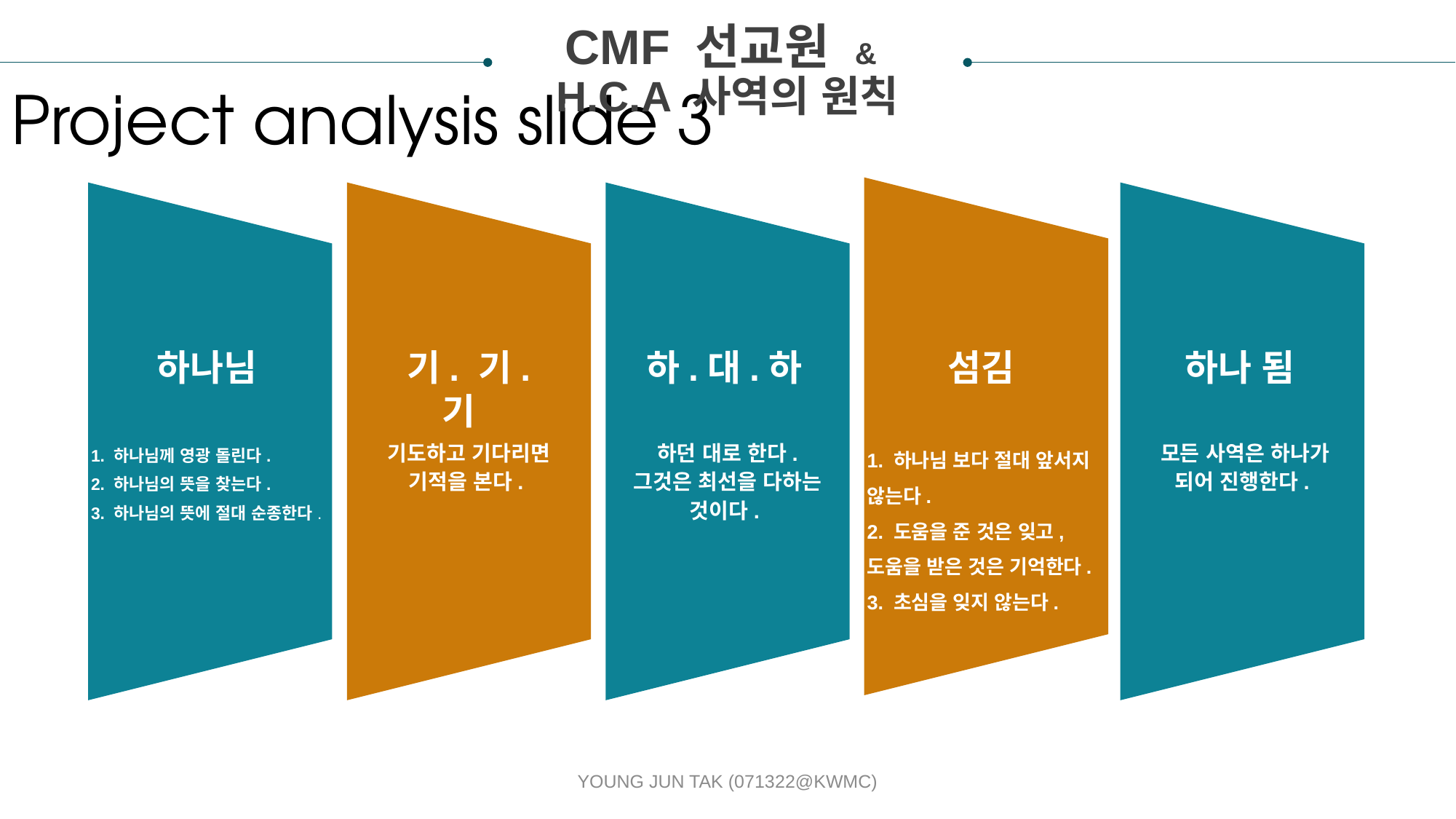

CMF 선교원 &
H.C.A 사역의 원칙
Project analysis slide 3

하나님
기. 기. 기
하.대.하
섬김
하나 됨
1. 하나님께 영광 돌린다.
2. 하나님의 뜻을 찾는다.
3. 하나님의 뜻에 절대 순종한다.
기도하고 기다리면 기적을 본다.
하던 대로 한다. 그것은 최선을 다하는 것이다.
1. 하나님 보다 절대 앞서지 않는다.
2. 도움을 준 것은 잊고, 도움을 받은 것은 기억한다.
3. 초심을 잊지 않는다.
모든 사역은 하나가 되어 진행한다.
YOUNG JUN TAK (071322@KWMC)